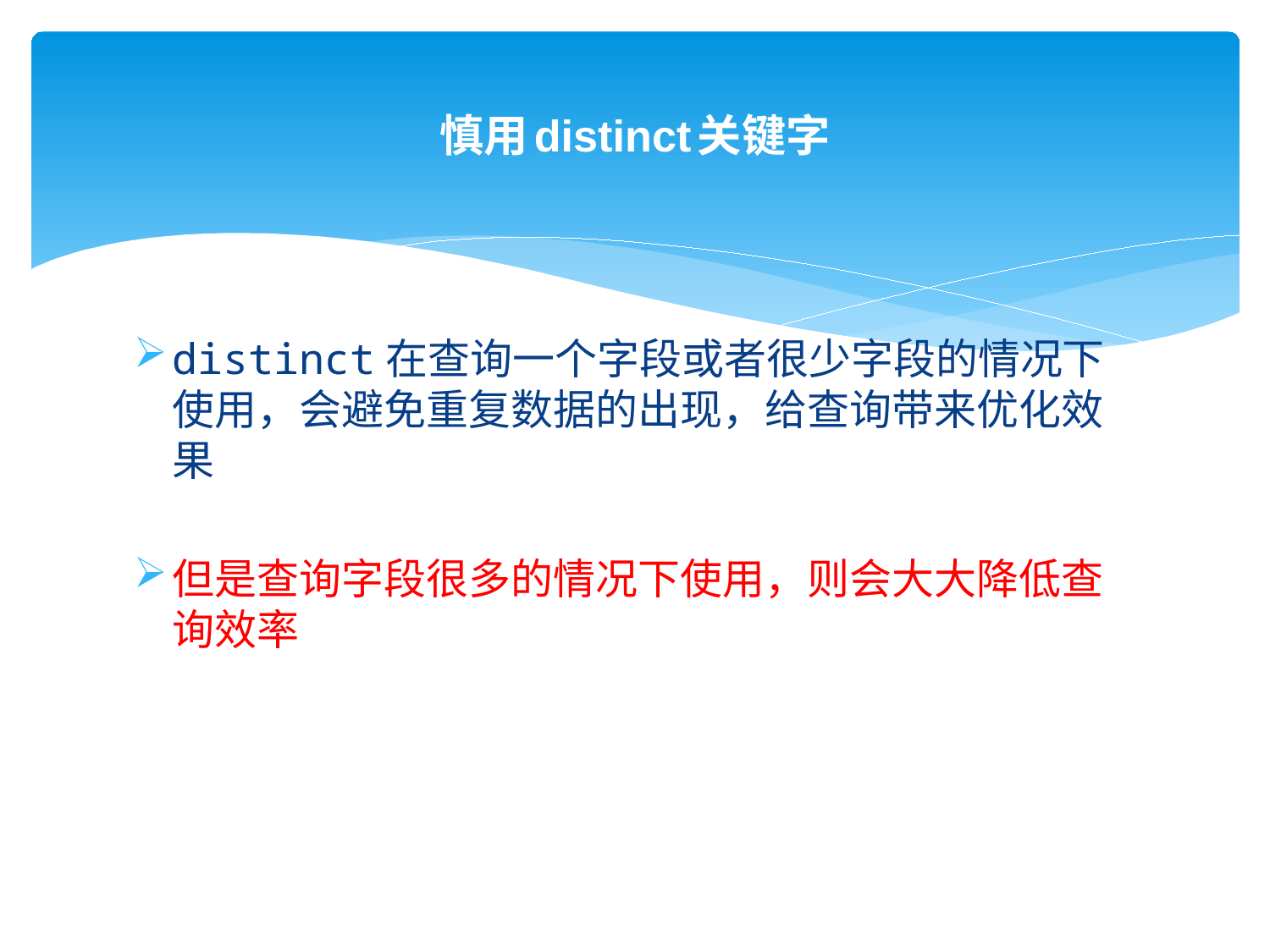

# 慎用distinct关键字
distinct在查询一个字段或者很少字段的情况下使用，会避免重复数据的出现，给查询带来优化效果

但是查询字段很多的情况下使用，则会大大降低查询效率